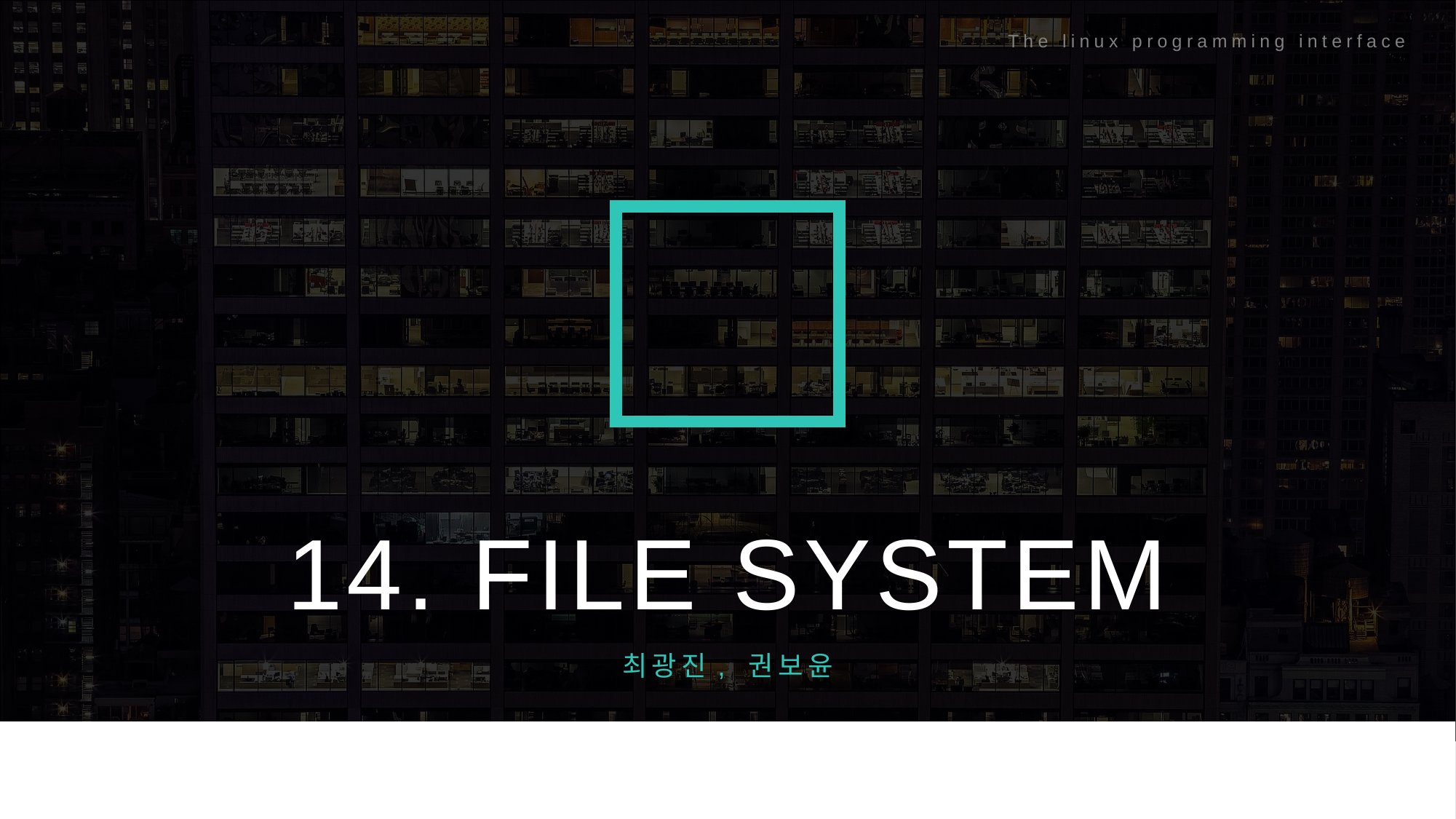

The linux programming interface

14. FILE SYSTEM
최광진, 권보윤